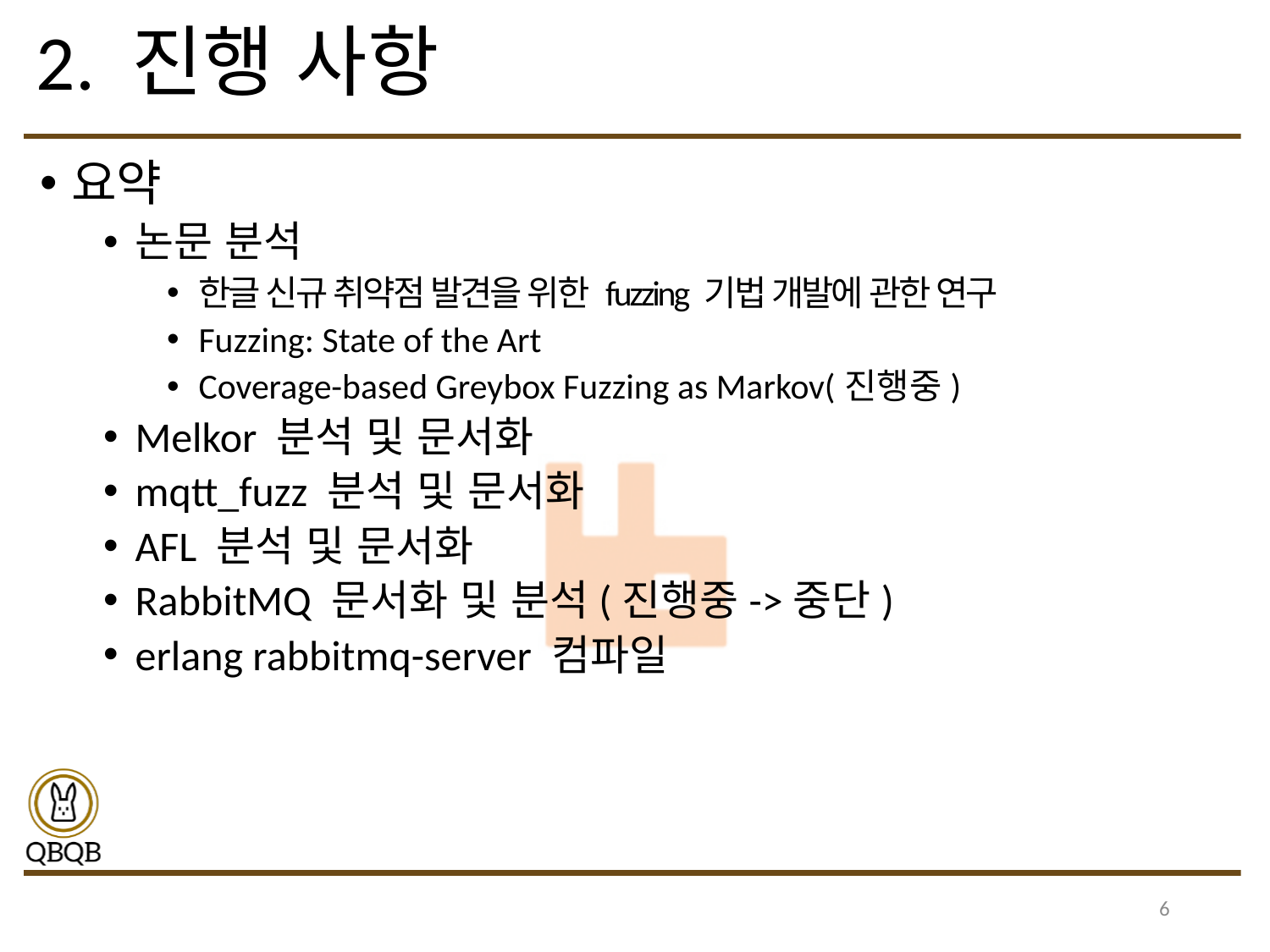

# 2. 진행 사항
요약
논문 분석
한글 신규 취약점 발견을 위한 fuzzing 기법 개발에 관한 연구
Fuzzing: State of the Art
Coverage-based Greybox Fuzzing as Markov(진행중)
Melkor 분석 및 문서화
mqtt_fuzz 분석 및 문서화
AFL 분석 및 문서화
RabbitMQ 문서화 및 분석(진행중->중단)
erlang rabbitmq-server 컴파일

6